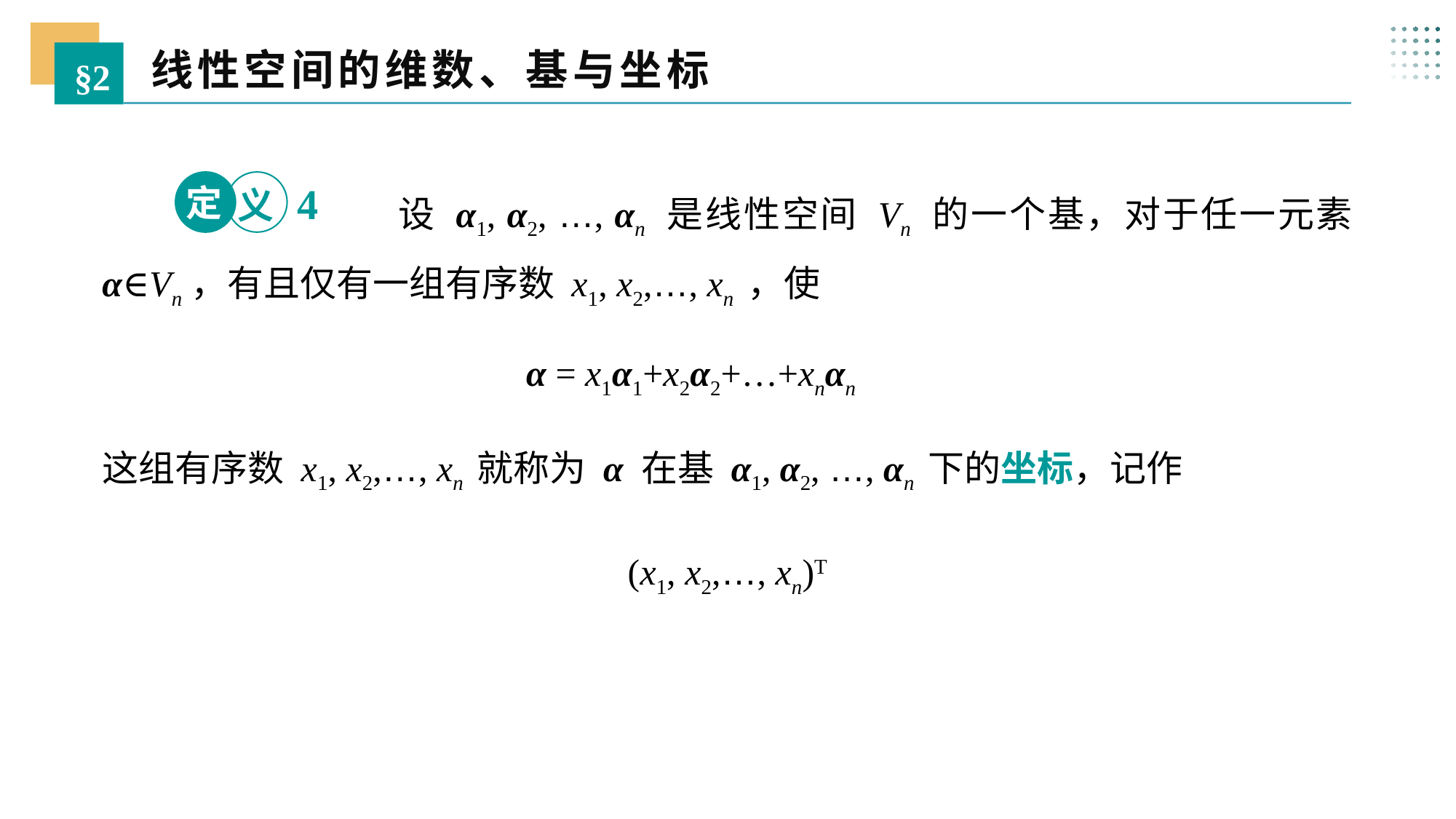

线性空间的维数、基与坐标
§2
                            设 α1, α2, …, αn 是线性空间 Vn 的一个基，对于任一元素 α∈Vn，有且仅有一组有序数 x1, x2,…, xn ，使

定

4
义
α = x1α1+x2α2+…+xnαn
这组有序数 x1, x2,…, xn 就称为 α 在基 α1, α2, …, αn 下的坐标，记作
(x1, x2,…, xn)T